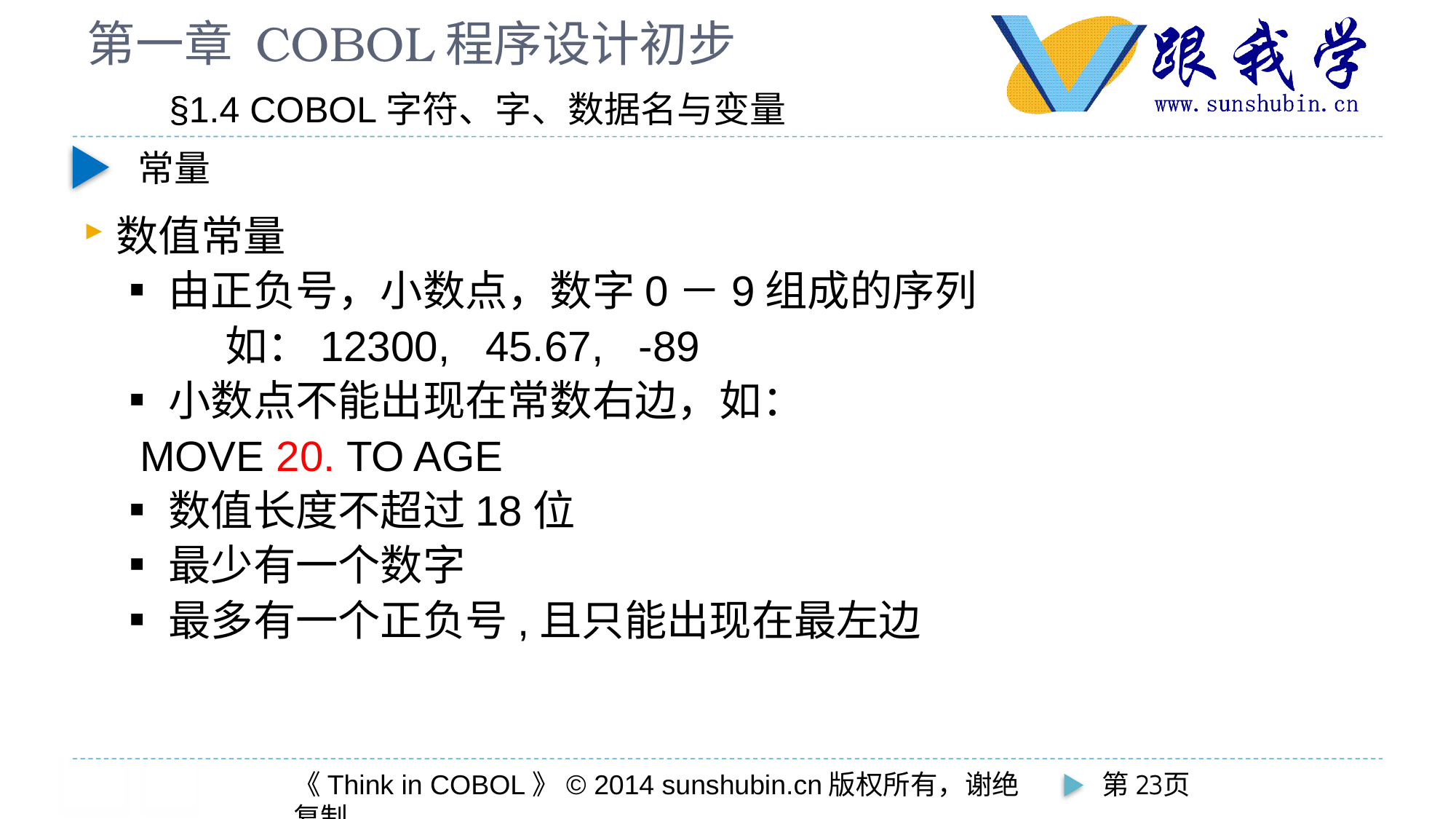

# 第一章 COBOL程序设计初步
§1.4 COBOL字符、字、数据名与变量
常量
数值常量
	▪由正负号，小数点，数字0－9组成的序列
		如：12300,   45.67,   -89
	▪小数点不能出现在常数右边，如：
	  MOVE 20. TO AGE
	▪数值长度不超过18位
	▪最少有一个数字
	▪最多有一个正负号,且只能出现在最左边